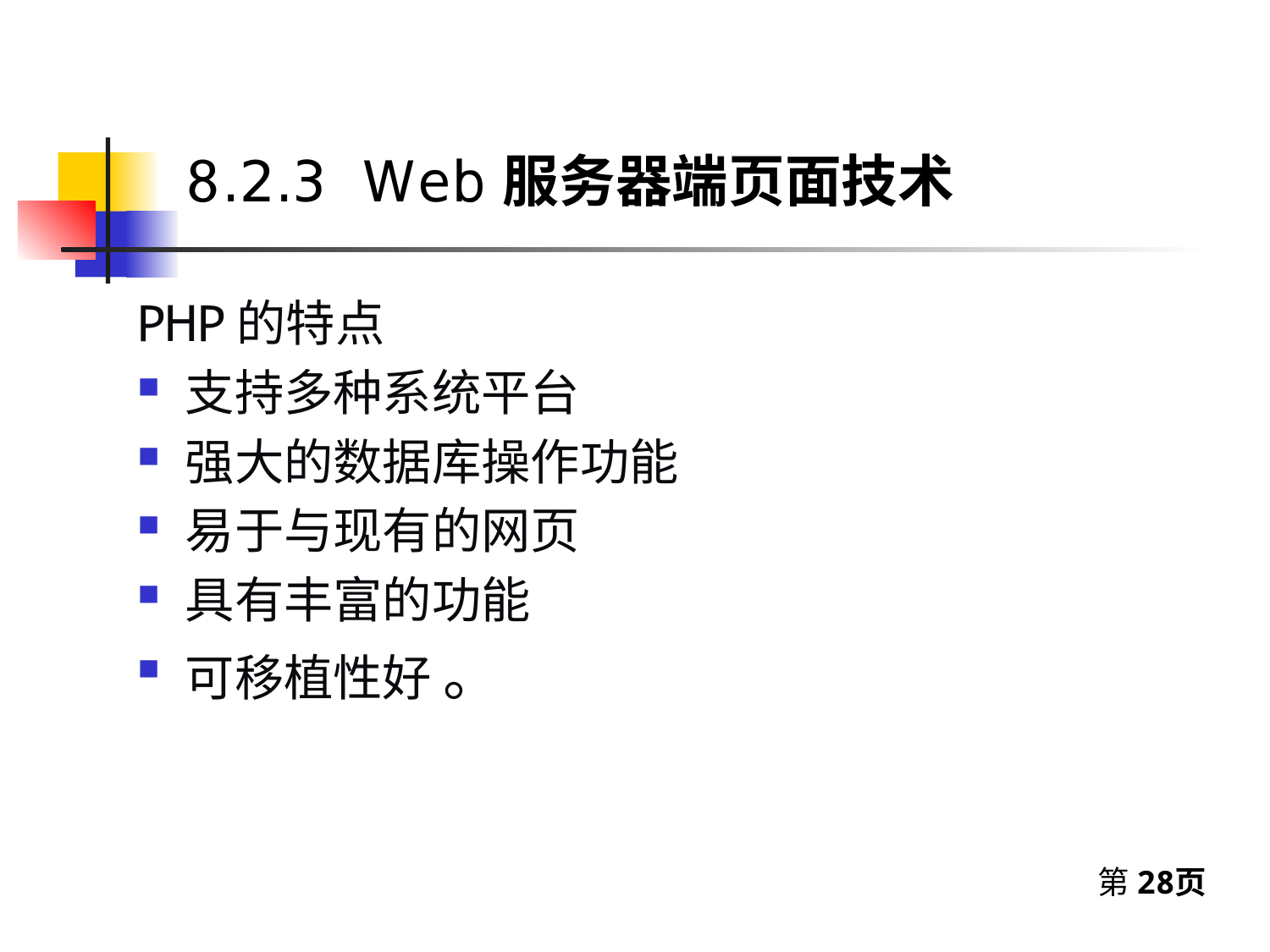

8.2.3  Web服务器端页面技术
PHP的特点
支持多种系统平台
强大的数据库操作功能
易于与现有的网页
具有丰富的功能
可移植性好 。